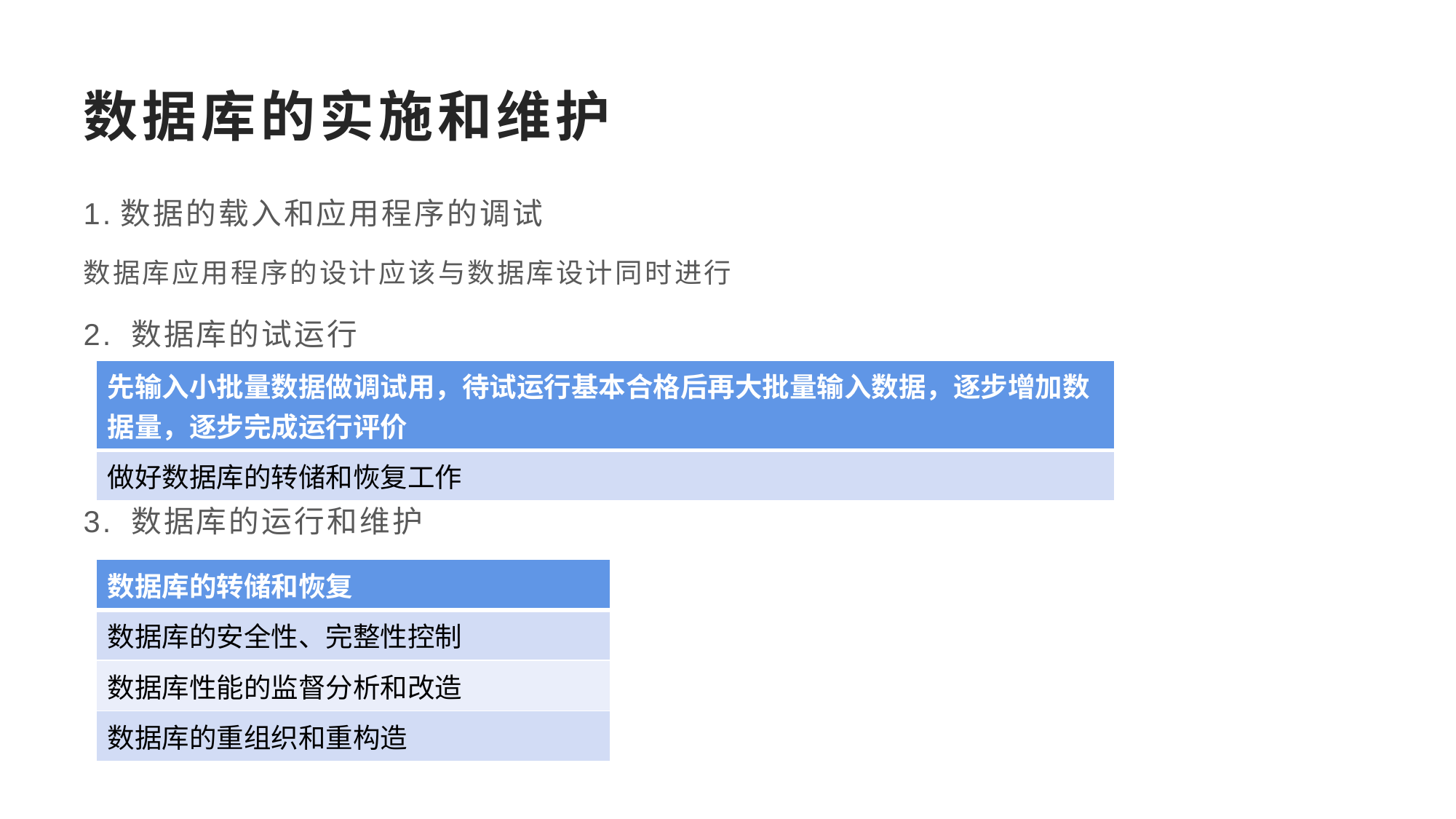

# 数据库的实施和维护
1.数据的载入和应用程序的调试
数据库应用程序的设计应该与数据库设计同时进行
2. 数据库的试运行

3. 数据库的运行和维护

| 先输入小批量数据做调试用，待试运行基本合格后再大批量输入数据，逐步增加数据量，逐步完成运行评价 |
| --- |
| 做好数据库的转储和恢复工作 |
| 数据库的转储和恢复 |
| --- |
| 数据库的安全性、完整性控制 |
| 数据库性能的监督分析和改造 |
| 数据库的重组织和重构造 |